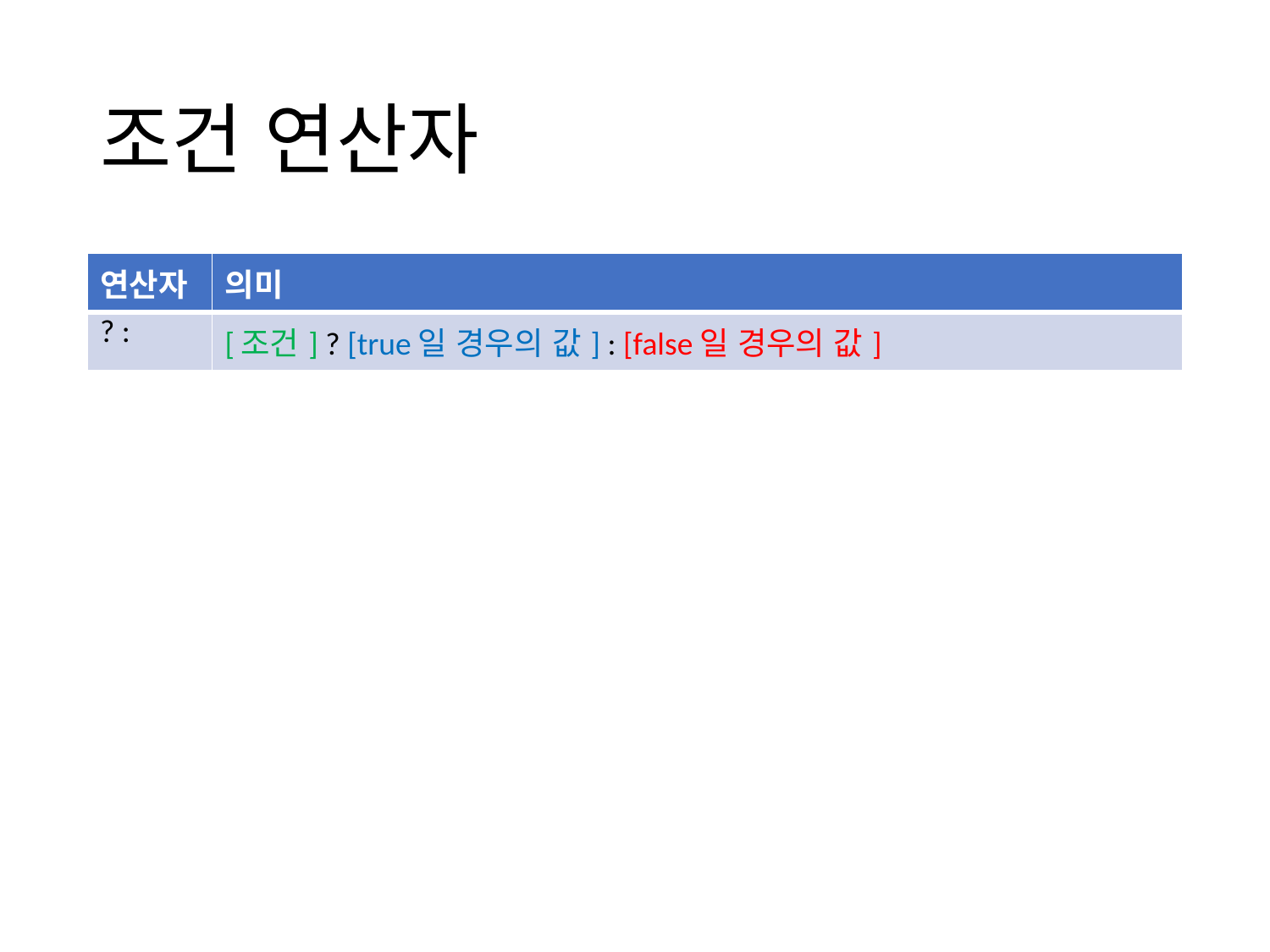

# 조건 연산자
| 연산자 | 의미 |
| --- | --- |
| ? : | [조건] ? [true일 경우의 값] : [false일 경우의 값] |